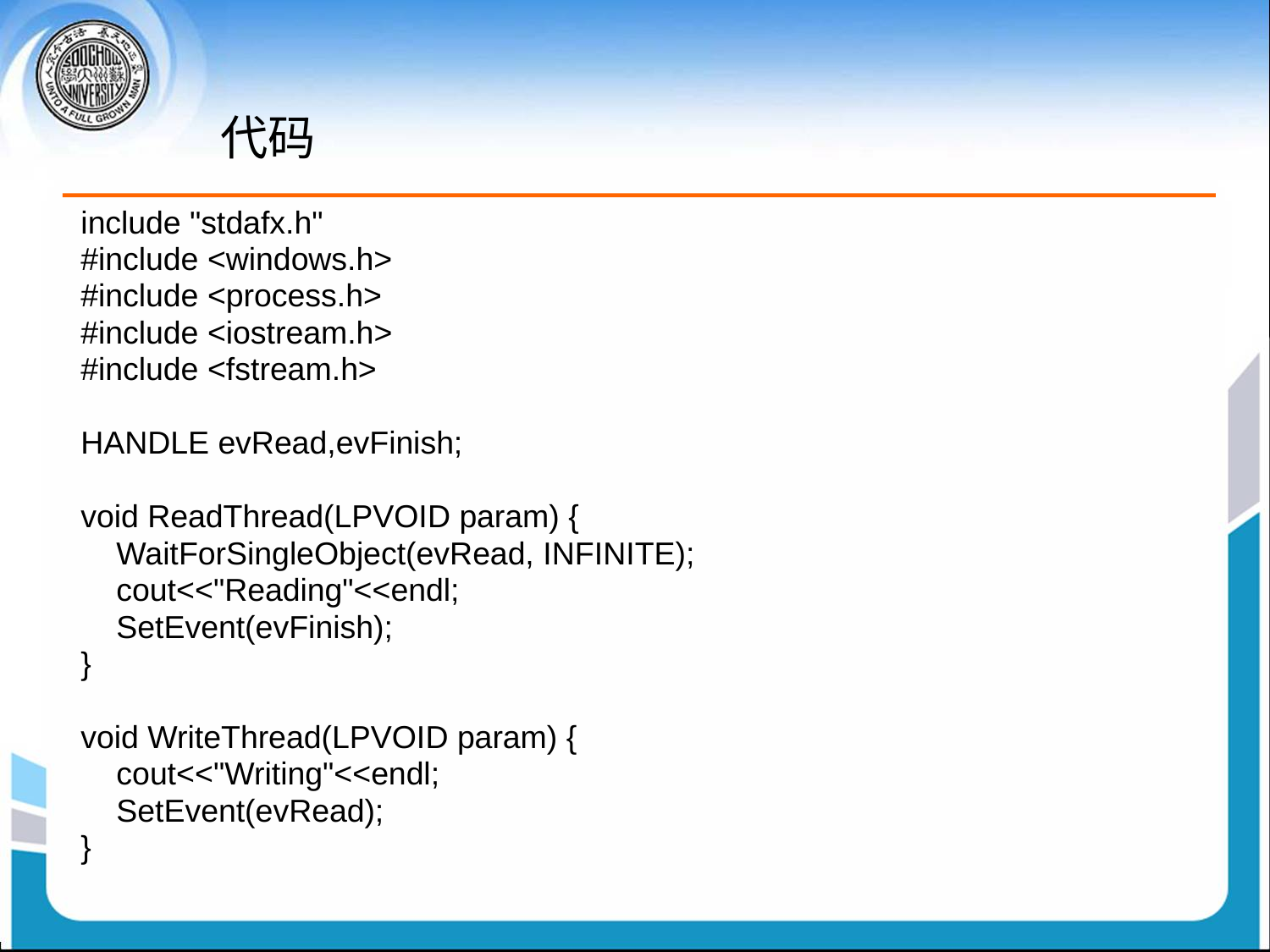

# 代码
include "stdafx.h"
#include <windows.h>
#include <process.h>
#include <iostream.h>
#include <fstream.h>

HANDLE evRead,evFinish;

void ReadThread(LPVOID param) {
    WaitForSingleObject(evRead, INFINITE);
	cout<<"Reading"<<endl;
	SetEvent(evFinish);
}

void WriteThread(LPVOID param) {
    cout<<"Writing"<<endl;
	SetEvent(evRead);
}